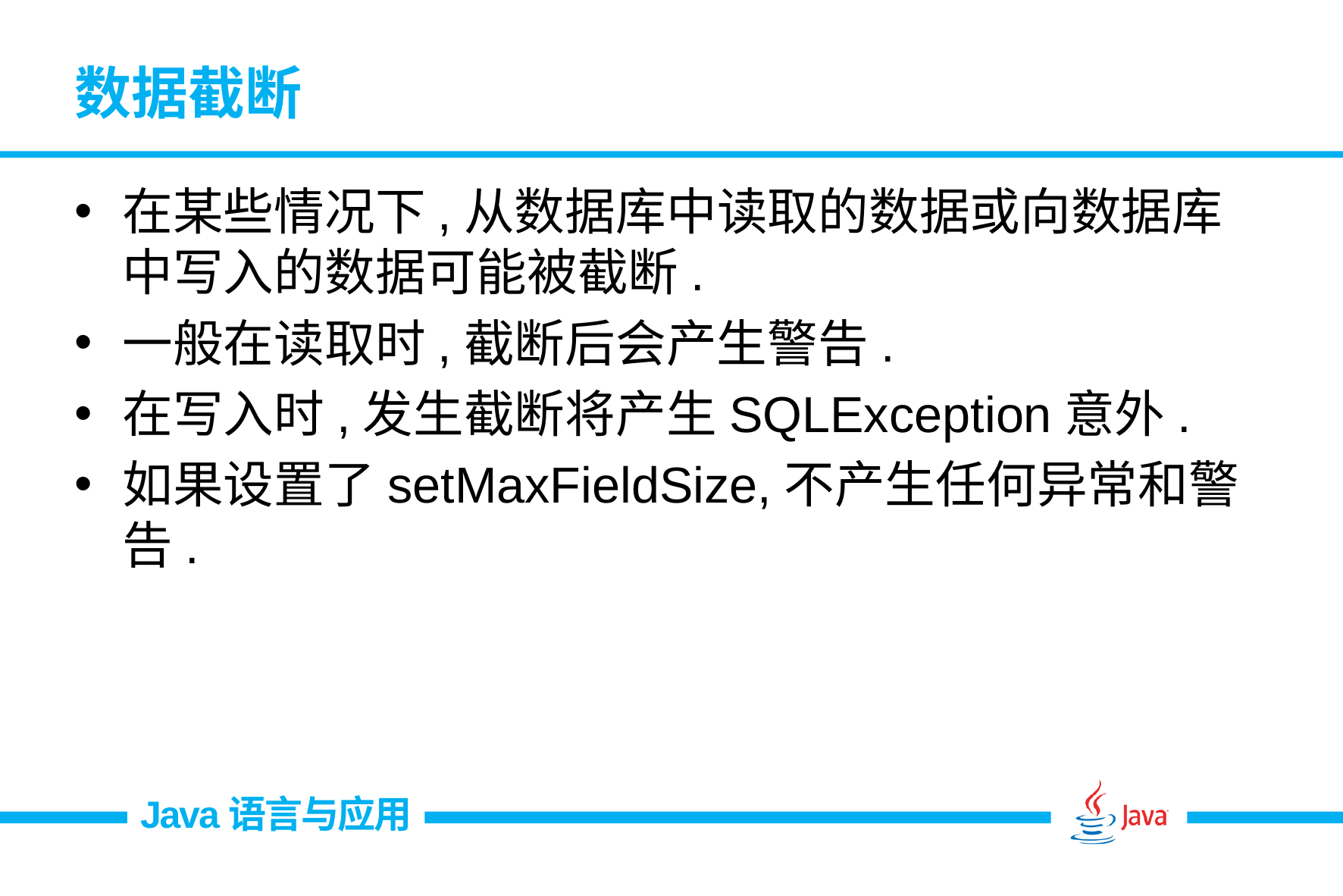

# 数据截断
在某些情况下,从数据库中读取的数据或向数据库中写入的数据可能被截断.
一般在读取时,截断后会产生警告.
在写入时,发生截断将产生SQLException意外.
如果设置了setMaxFieldSize,不产生任何异常和警告.